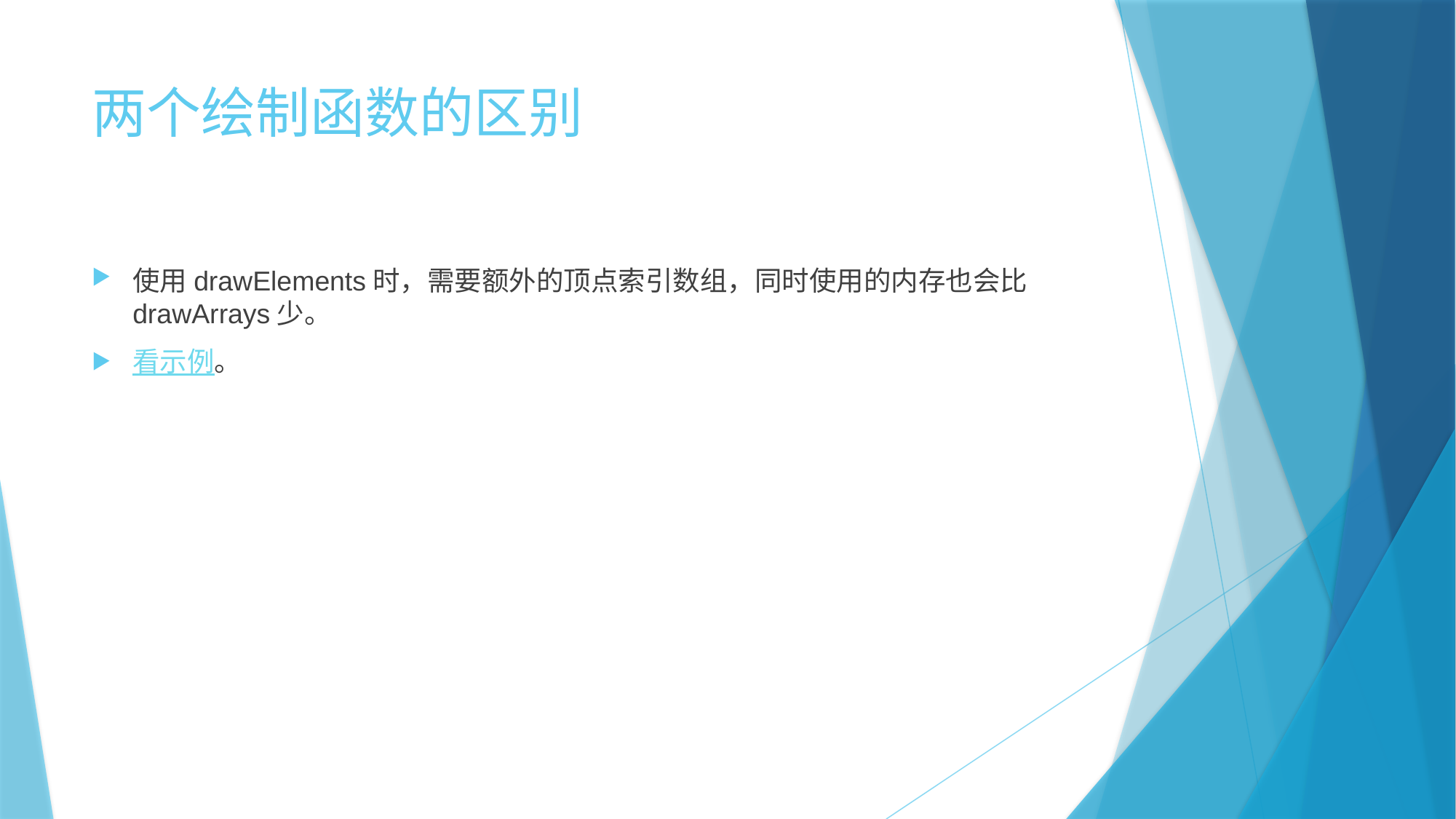

# 两个绘制函数的区别
使用drawElements时，需要额外的顶点索引数组，同时使用的内存也会比drawArrays少。
看示例。